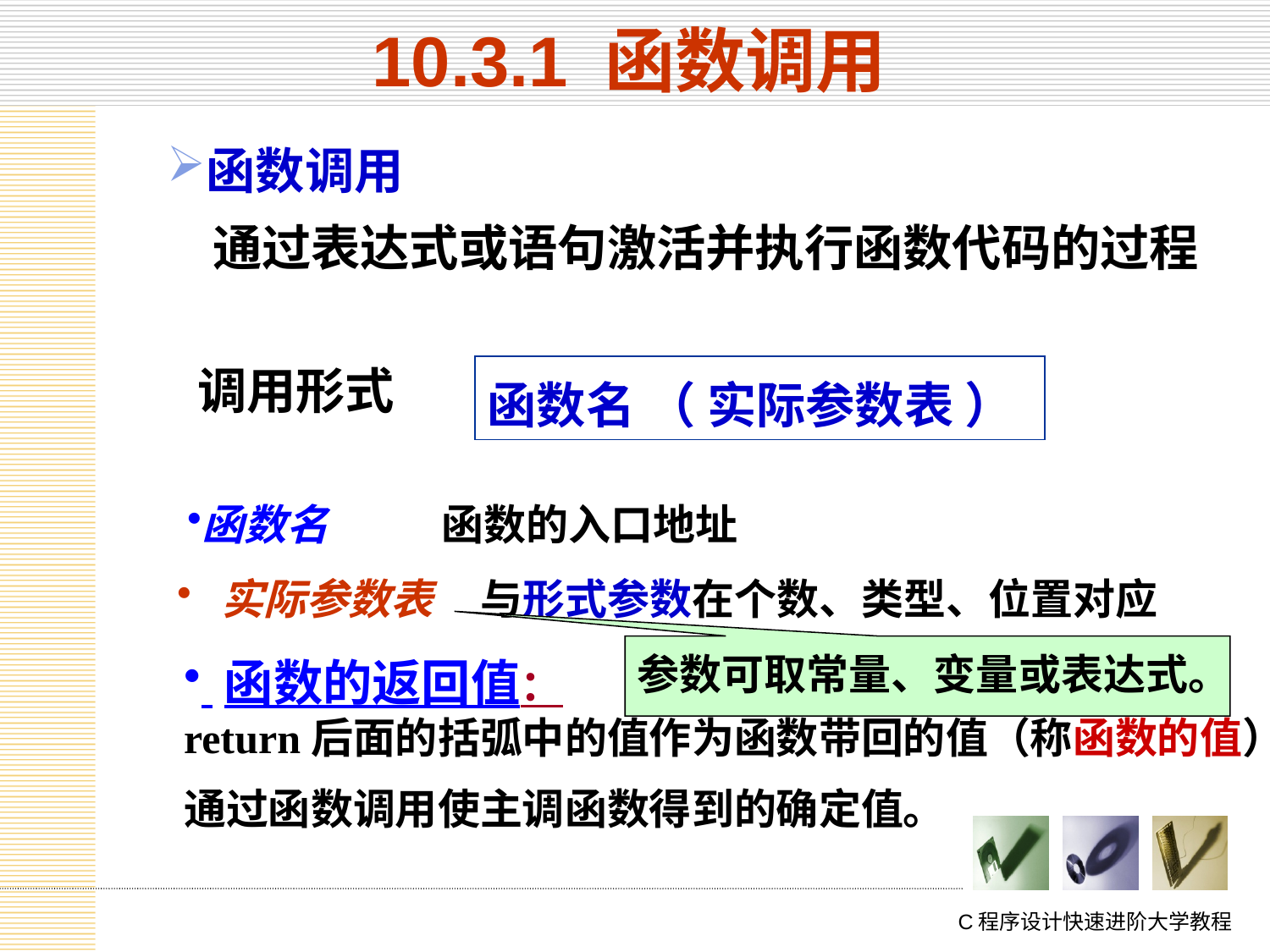

# 10.3.1 函数调用
函数调用
   通过表达式或语句激活并执行函数代码的过程
调用形式
函数名 （ 实际参数表 ）
函数名	函数的入口地址
  实际参数表      与形式参数在个数、类型、位置对应
参数可取常量、变量或表达式。

 函数的返回值：
return后面的括弧中的值作为函数带回的值（称函数的值）
通过函数调用使主调函数得到的确定值。

21
C程序设计快速进阶大学教程